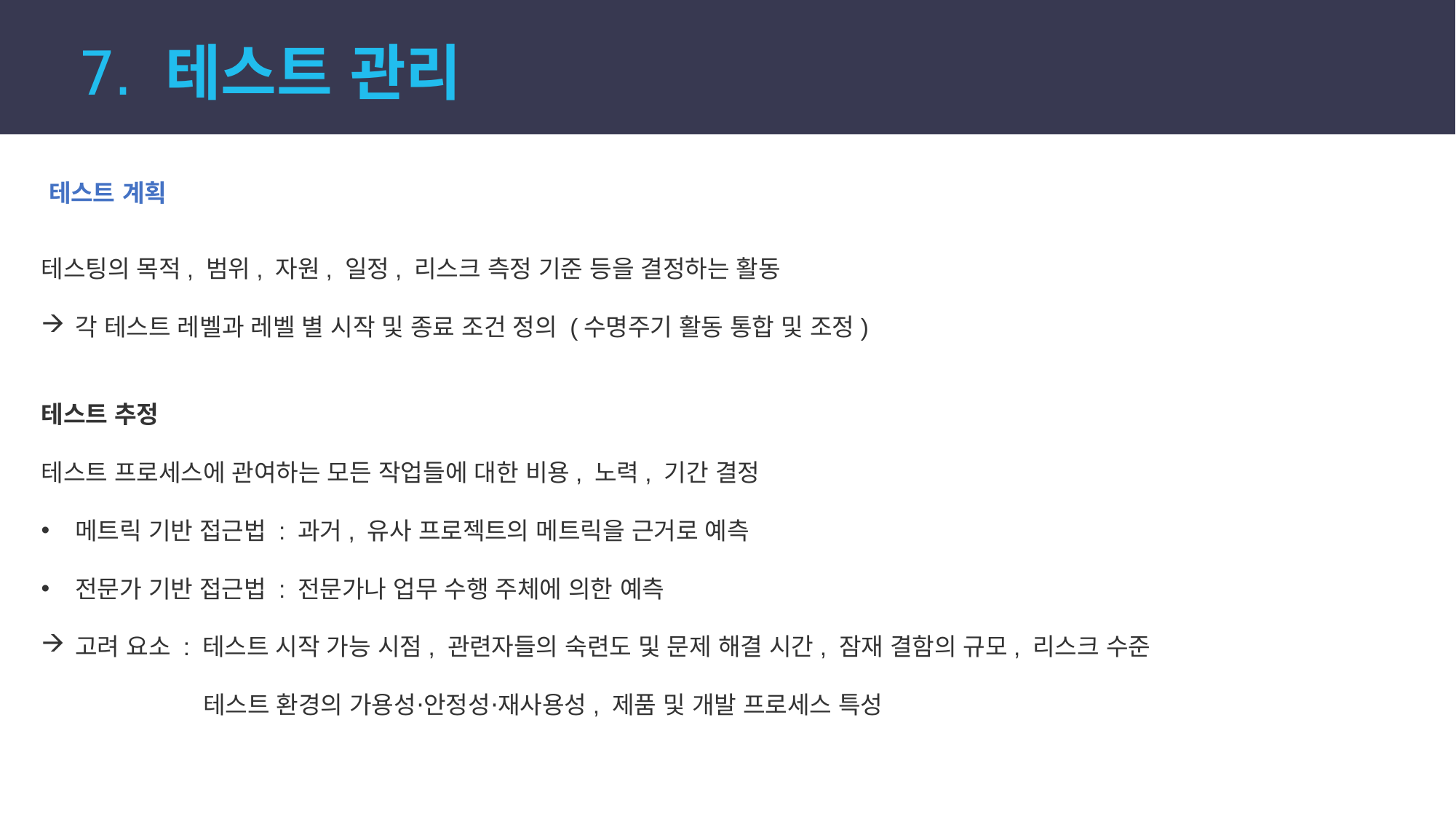

7. 테스트 관리
테스트 계획
테스팅의 목적, 범위, 자원, 일정, 리스크 측정 기준 등을 결정하는 활동

각 테스트 레벨과 레벨 별 시작 및 종료 조건 정의 (수명주기 활동 통합 및 조정)

테스트 추정

테스트 프로세스에 관여하는 모든 작업들에 대한 비용, 노력, 기간 결정

메트릭 기반 접근법 : 과거, 유사 프로젝트의 메트릭을 근거로 예측

전문가 기반 접근법 : 전문가나 업무 수행 주체에 의한 예측

고려 요소 : 테스트 시작 가능 시점, 관련자들의 숙련도 및 문제 해결 시간, 잠재 결함의 규모, 리스크 수준

	       테스트 환경의 가용성⋅안정성⋅재사용성, 제품 및 개발 프로세스 특성